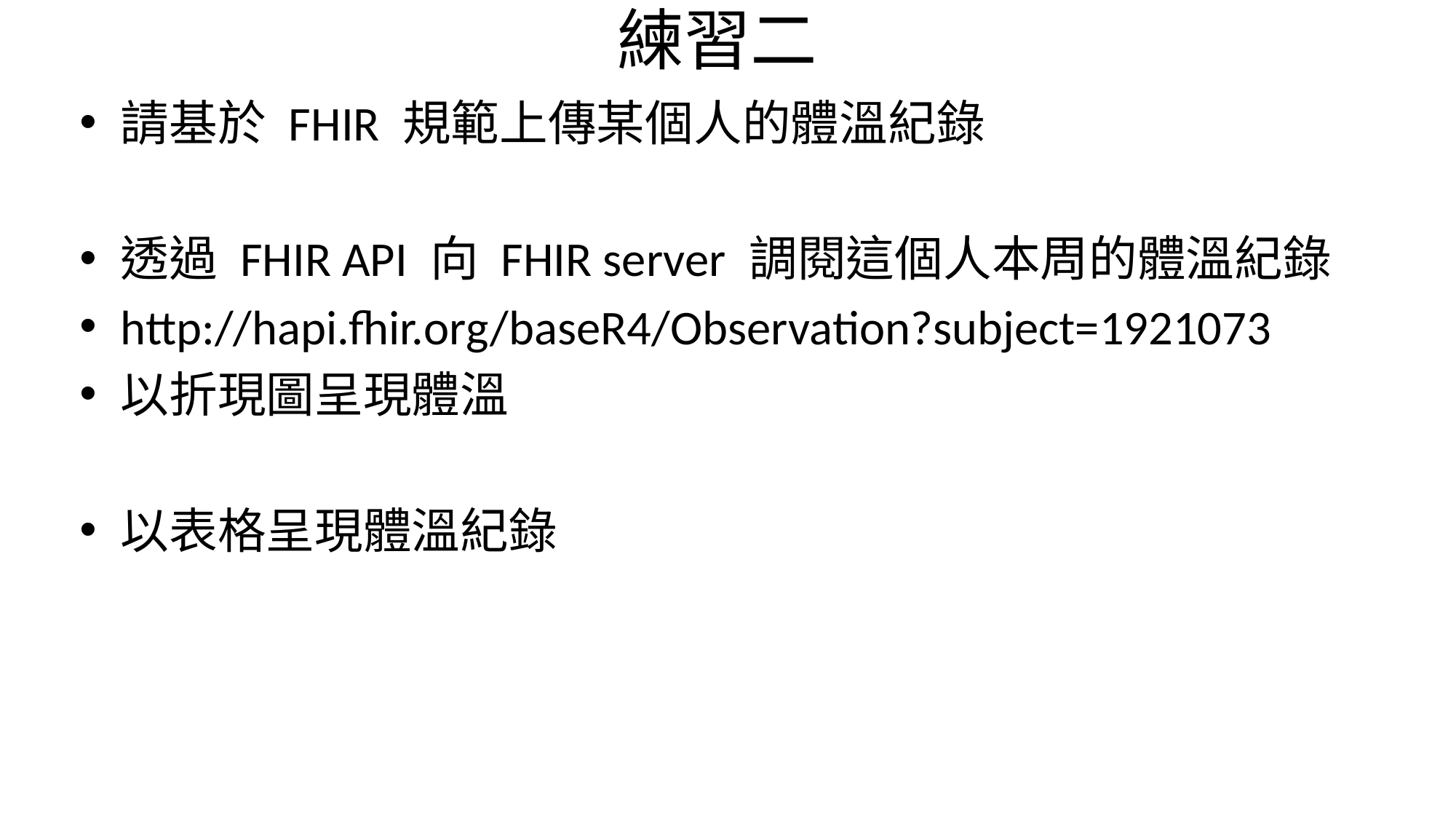

# 練習二
請基於 FHIR 規範上傳某個人的體溫紀錄

透過 FHIR API 向 FHIR server 調閱這個人本周的體溫紀錄
http://hapi.fhir.org/baseR4/Observation?subject=1921073
以折現圖呈現體溫

以表格呈現體溫紀錄